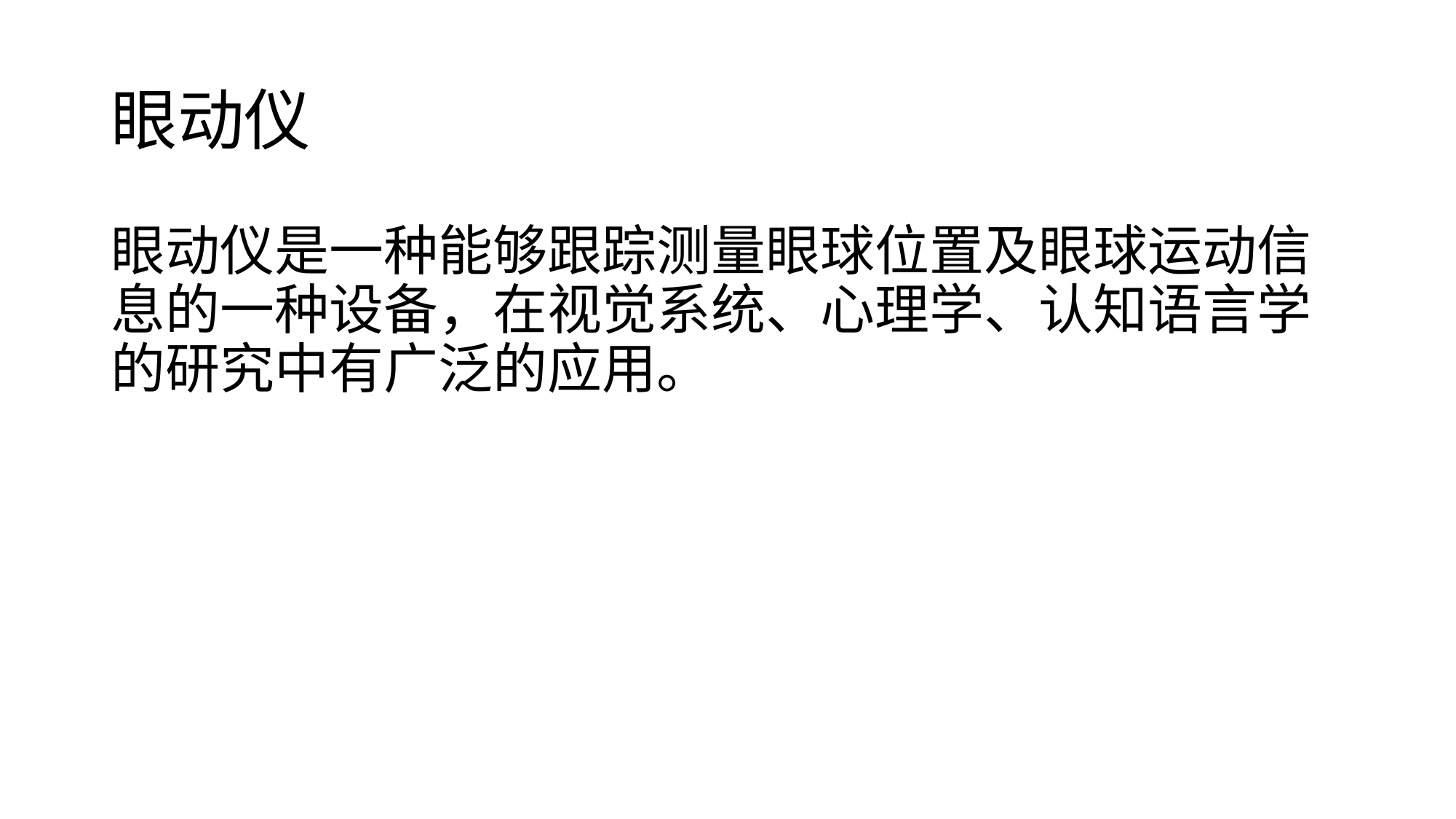

# 眼动仪
眼动仪是一种能够跟踪测量眼球位置及眼球运动信息的一种设备，在视觉系统、心理学、认知语言学的研究中有广泛的应用。